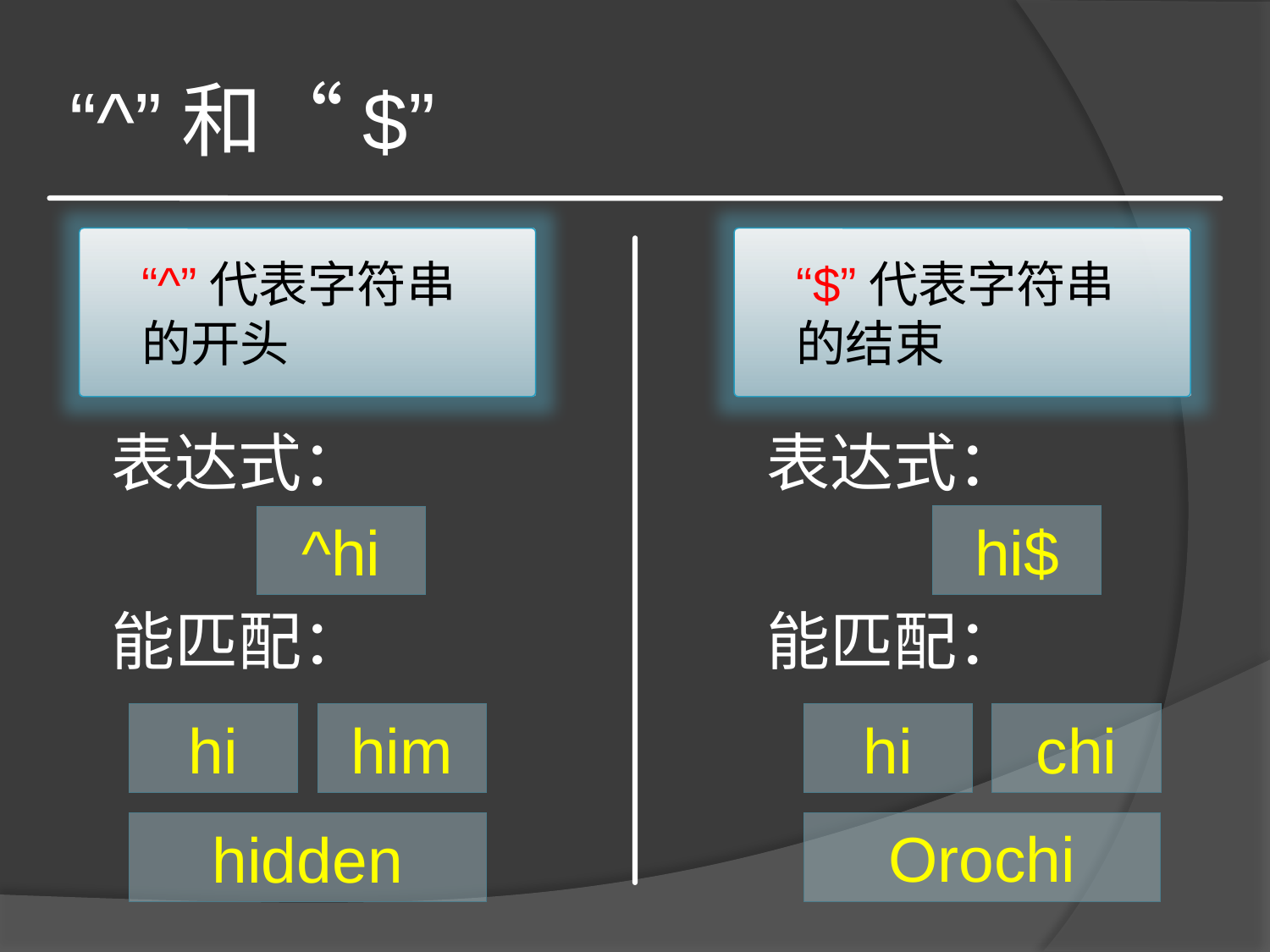

# “^”和“$”

“^”代表字符串的开头
“$”代表字符串的结束
表达式：
表达式：
hi$
^hi
能匹配：
能匹配：
hi
him
hi
chi
Orochi
hidden